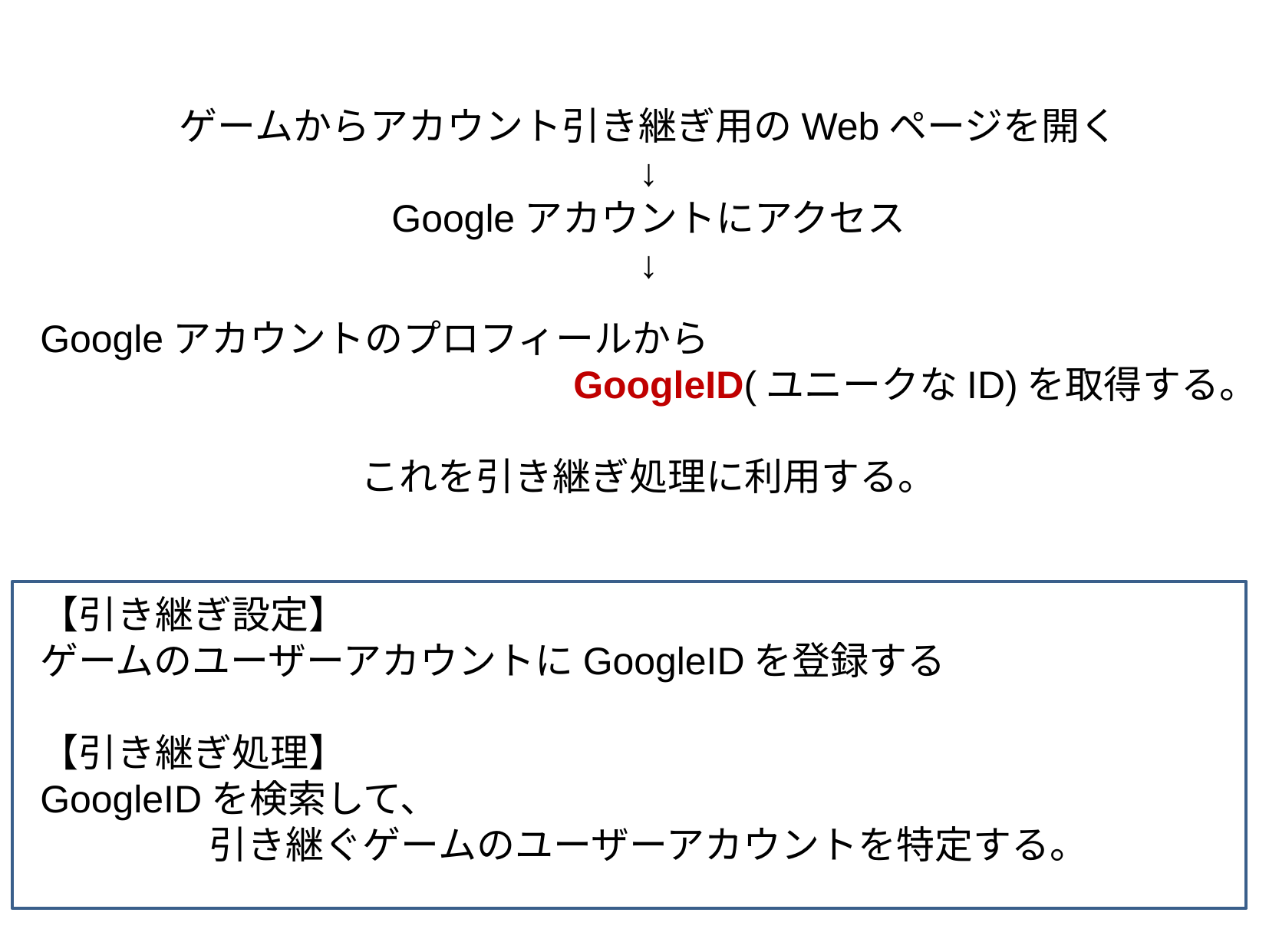

ゲームからアカウント引き継ぎ用のWebページを開く
↓
Googleアカウントにアクセス
↓

Googleアカウントのプロフィールから
GoogleID(ユニークなID)を取得する。

これを引き継ぎ処理に利用する。

【引き継ぎ設定】
ゲームのユーザーアカウントにGoogleIDを登録する

【引き継ぎ処理】
GoogleIDを検索して、
引き継ぐゲームのユーザーアカウントを特定する。